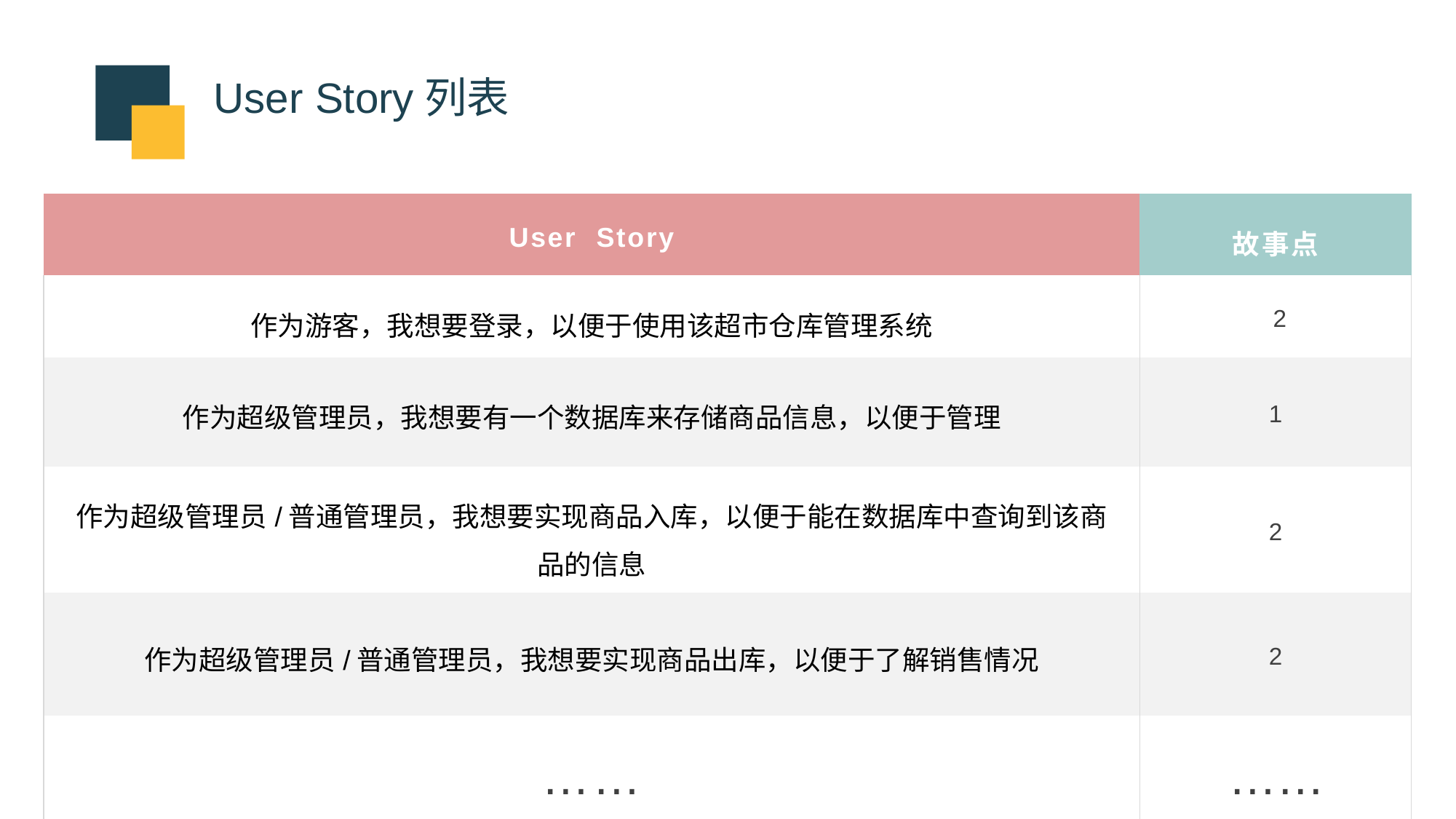

User Story列表
| User Story | 故事点 |
| --- | --- |
| 作为游客，我想要登录，以便于使用该超市仓库管理系统 | 2 |
| 作为超级管理员，我想要有一个数据库来存储商品信息，以便于管理 | 1 |
| 作为超级管理员/普通管理员，我想要实现商品入库，以便于能在数据库中查询到该商品的信息 | 2 |
| 作为超级管理员/普通管理员，我想要实现商品出库，以便于了解销售情况 | 2 |
| …… | …... |